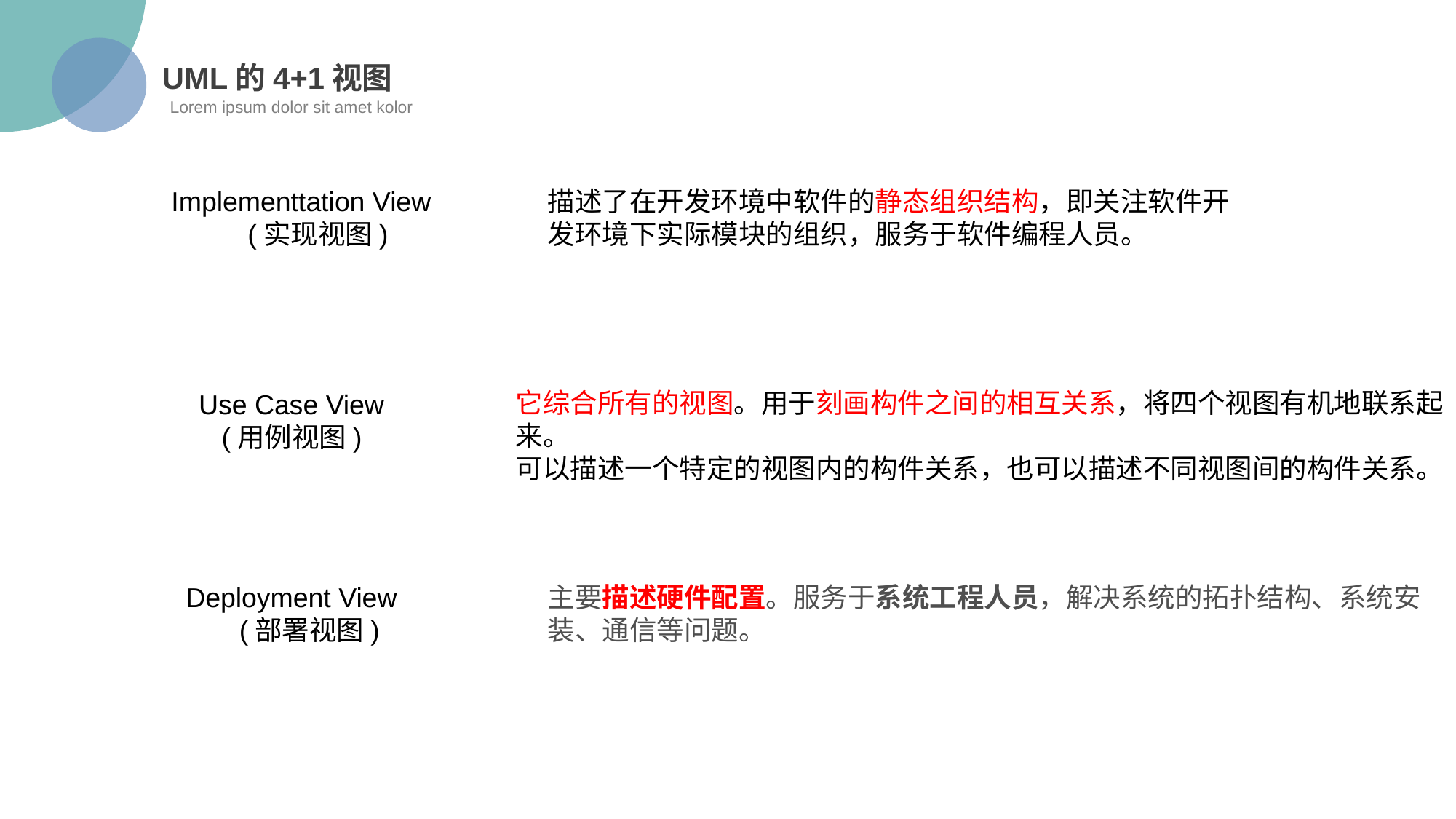

UML的4+1视图
Lorem ipsum dolor sit amet kolor
描述了在开发环境中软件的静态组织结构，即关注软件开发环境下实际模块的组织，服务于软件编程人员。
Implementtation View
          (实现视图)
它综合所有的视图。用于刻画构件之间的相互关系，将四个视图有机地联系起来。
可以描述一个特定的视图内的构件关系，也可以描述不同视图间的构件关系。
Use Case View
   (用例视图)
Deployment View
       (部署视图)
主要描述硬件配置。服务于系统工程人员，解决系统的拓扑结构、系统安装、通信等问题。